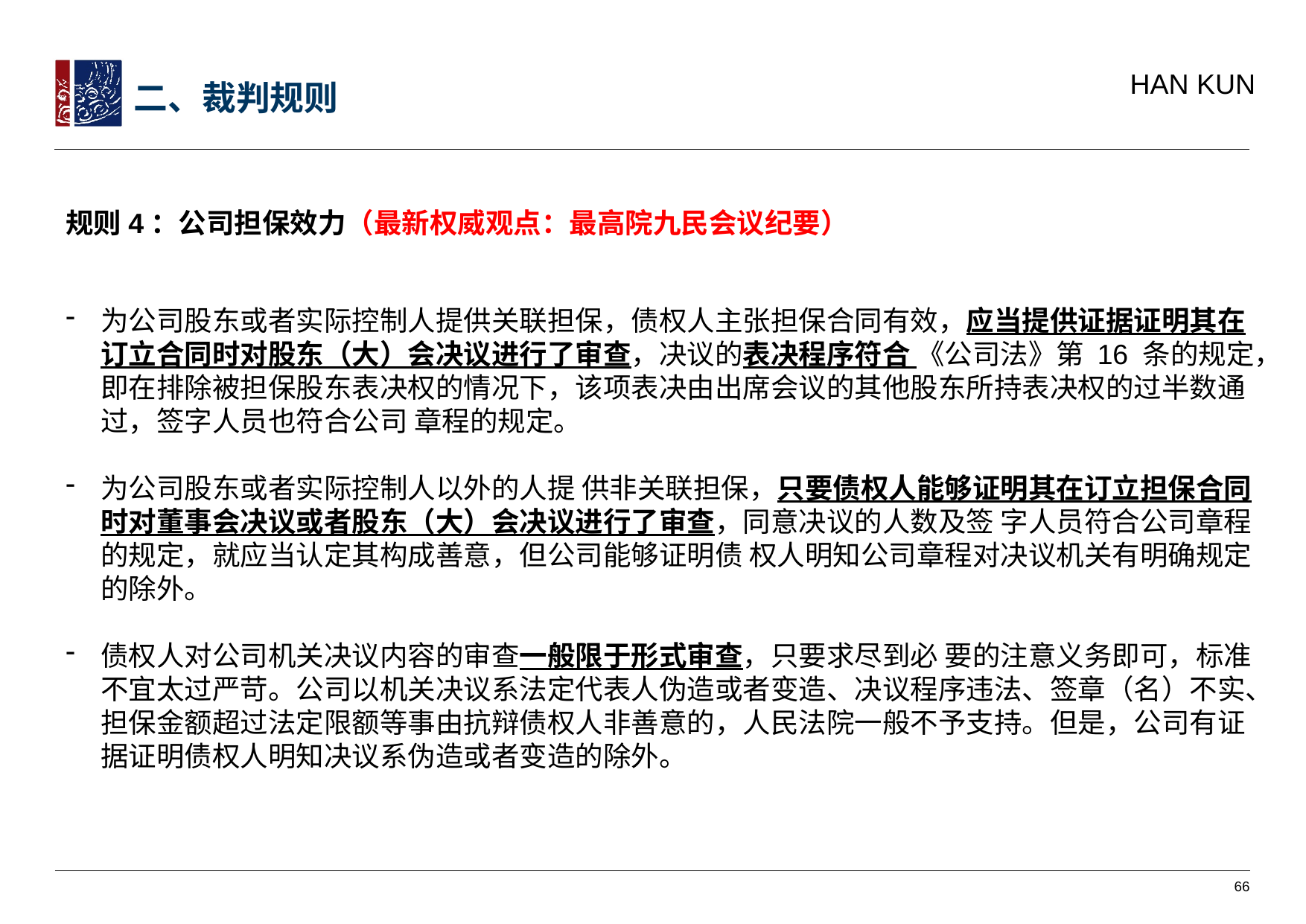

二、裁判规则

规则4：公司担保效力（最新权威观点：最高院九民会议纪要）
为公司股东或者实际控制人提供关联担保，债权人主张担保合同有效，应当提供证据证明其在订立合同时对股东（大）会决议进行了审查，决议的表决程序符合 《公司法》第 16 条的规定，即在排除被担保股东表决权的情况下，该项表决由出席会议的其他股东所持表决权的过半数通过，签字人员也符合公司 章程的规定。

为公司股东或者实际控制人以外的人提 供非关联担保，只要债权人能够证明其在订立担保合同 时对董事会决议或者股东（大）会决议进行了审查，同意决议的人数及签 字人员符合公司章程的规定，就应当认定其构成善意，但公司能够证明债 权人明知公司章程对决议机关有明确规定的除外。

债权人对公司机关决议内容的审查一般限于形式审查，只要求尽到必 要的注意义务即可，标准不宜太过严苛。公司以机关决议系法定代表人伪造或者变造、决议程序违法、签章（名）不实、担保金额超过法定限额等事由抗辩债权人非善意的，人民法院一般不予支持。但是，公司有证据证明债权人明知决议系伪造或者变造的除外。